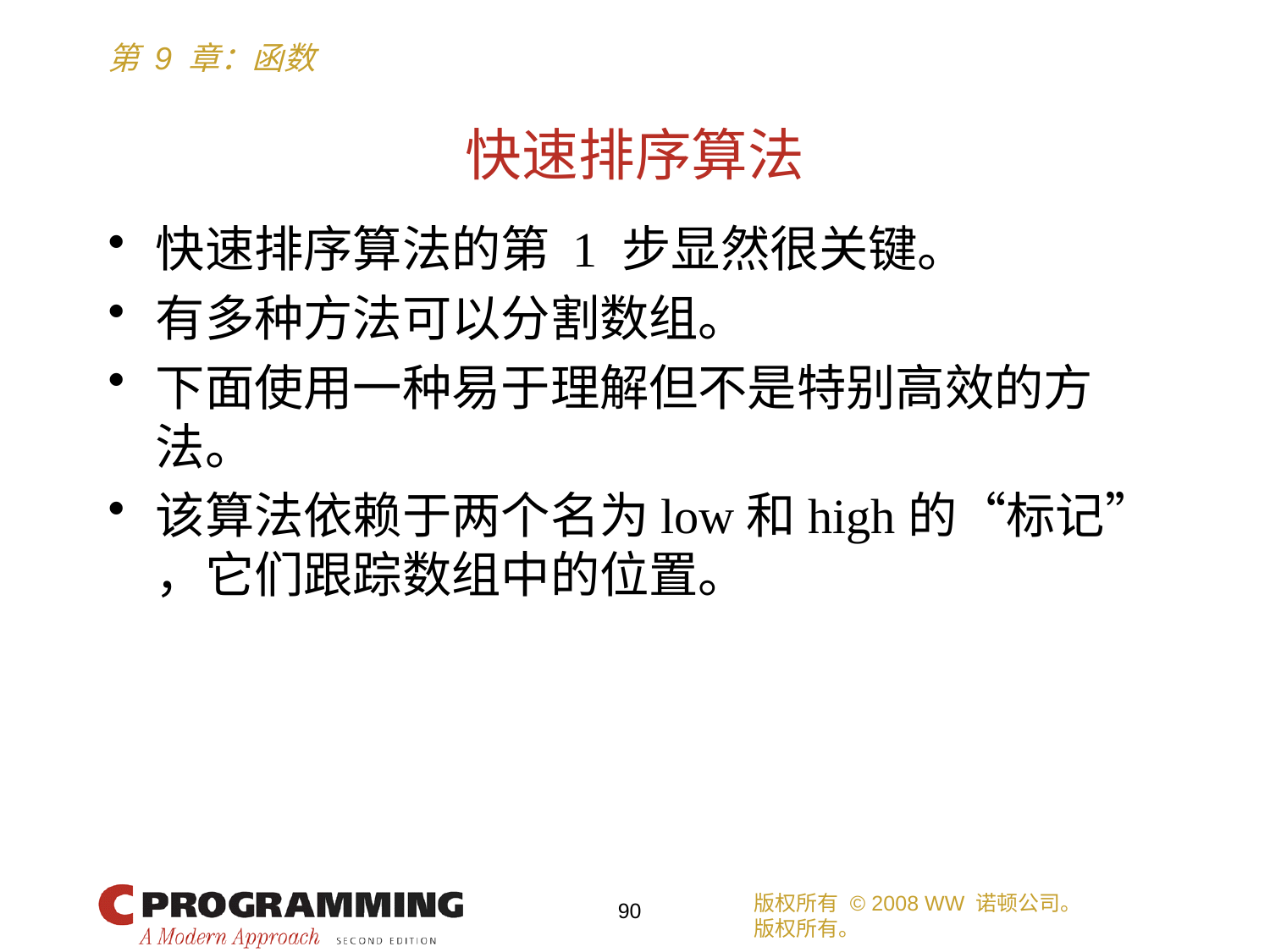

# 快速排序算法
快速排序算法的第 1 步显然很关键。
有多种方法可以分割数组。
下面使用一种易于理解但不是特别高效的方法。
该算法依赖于两个名为low和high的“标记” ，它们跟踪数组中的位置。
版权所有 © 2008 WW 诺顿公司。
版权所有。
90